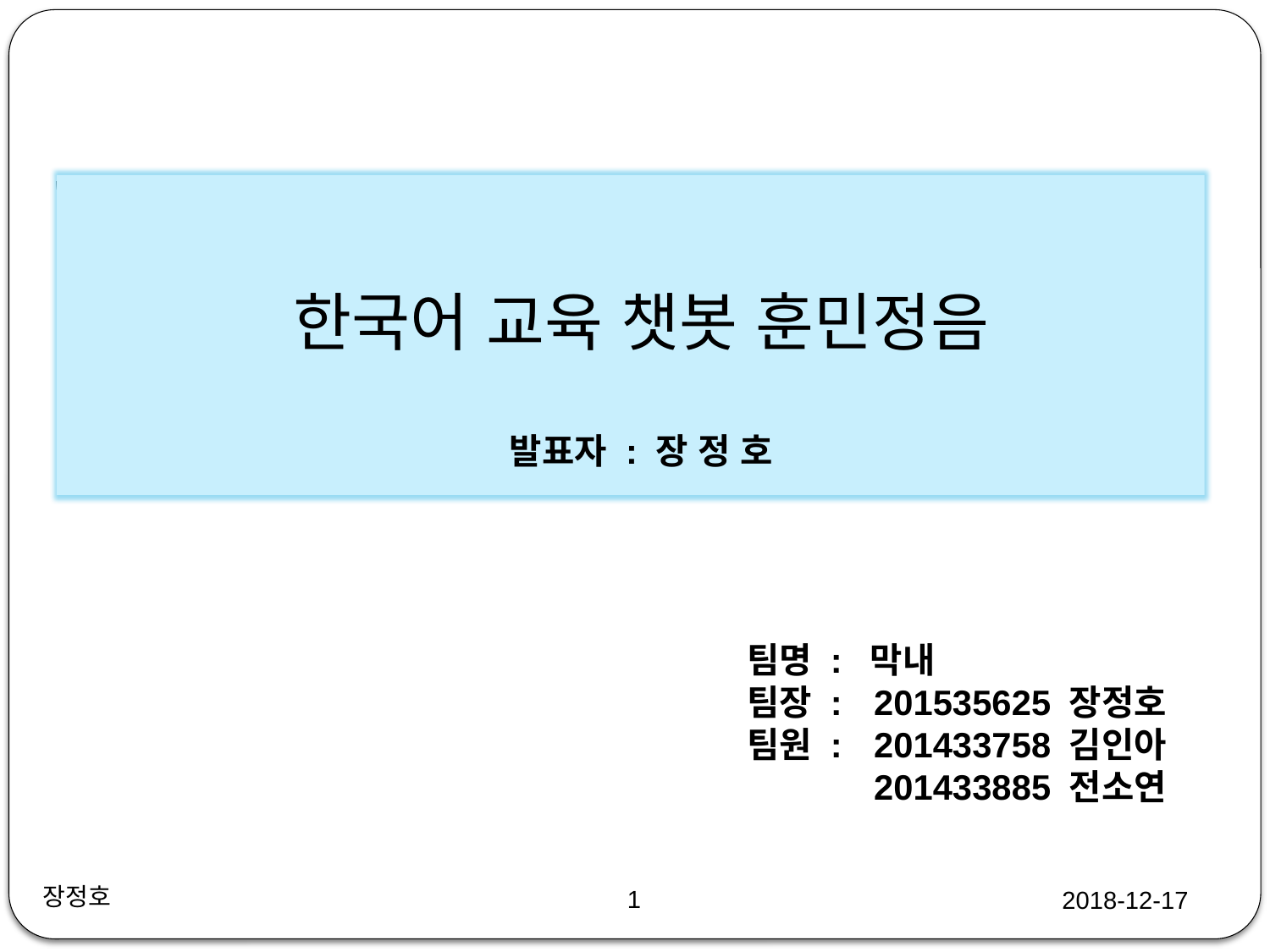

한국어 교육 챗봇 훈민정음
발표자 : 장 정 호
팀명 :  막내
팀장 : 	201535625 장정호
팀원 :	201433758 김인아
	201433885 전소연
장정호
1
2018-12-17